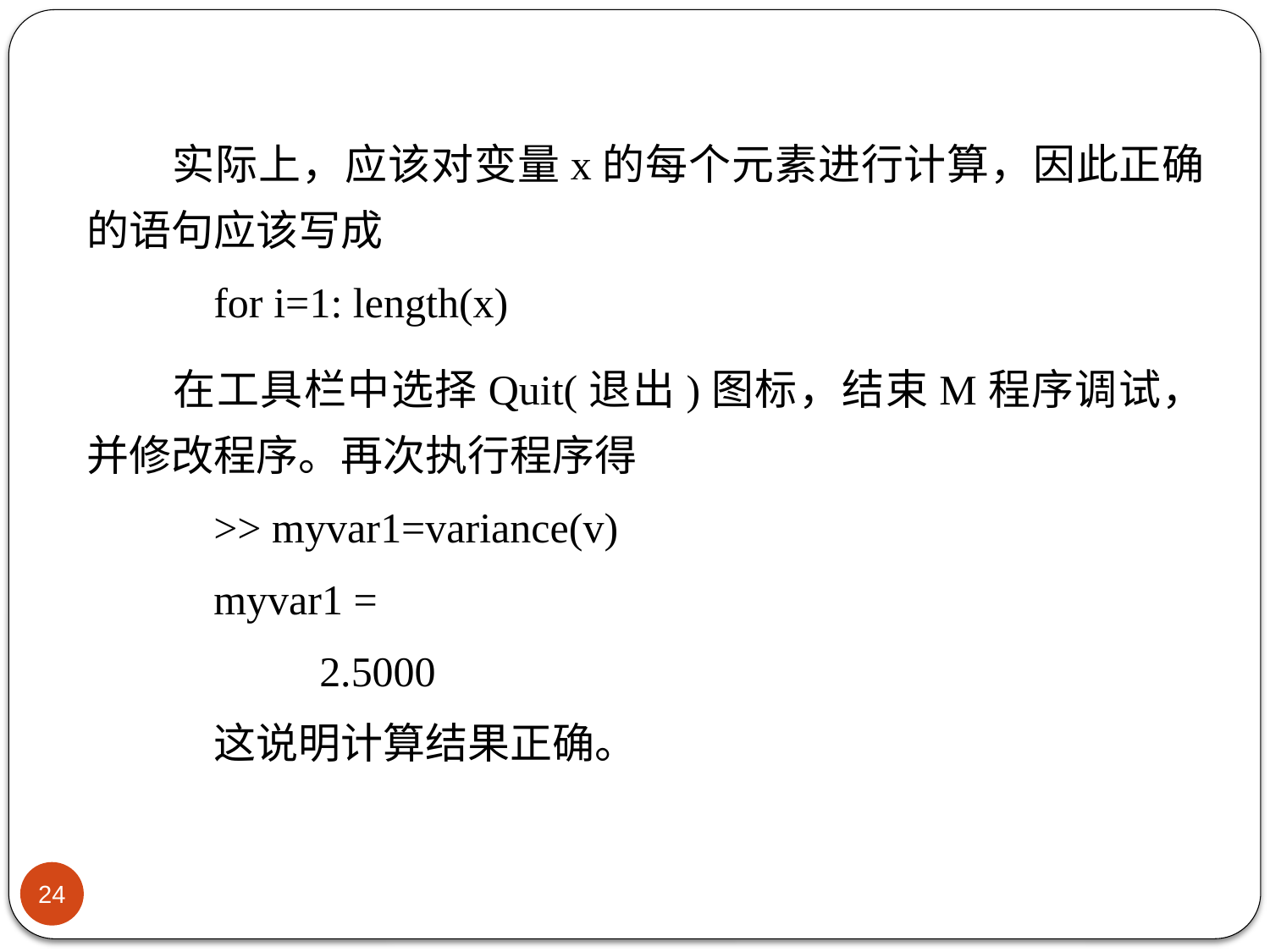

实际上，应该对变量x的每个元素进行计算，因此正确的语句应该写成
	for i=1: length(x)
　　在工具栏中选择Quit(退出)图标，结束M程序调试，并修改程序。再次执行程序得
>> myvar1=variance(v)
myvar1 =
          2.5000
这说明计算结果正确。
24